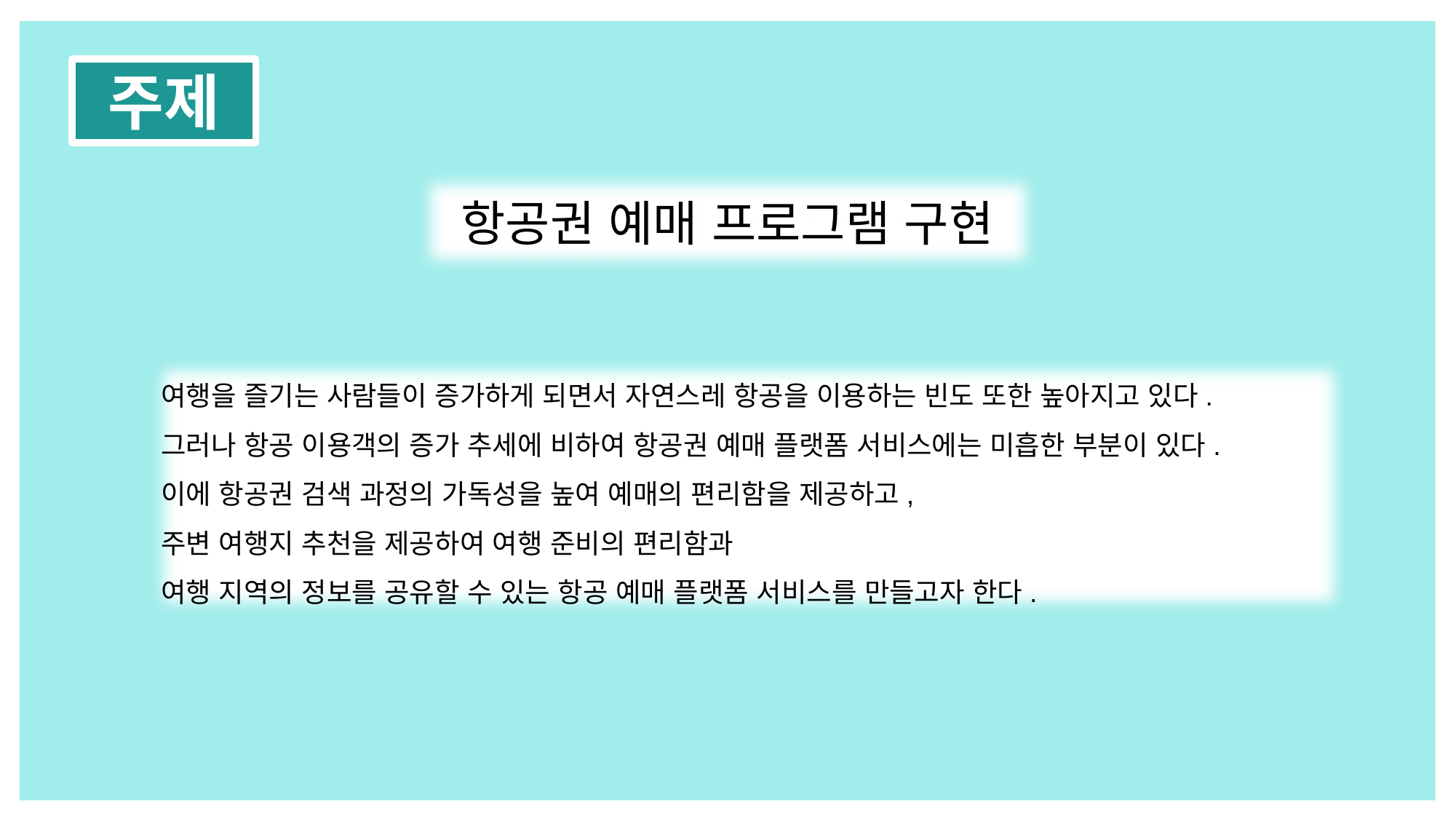

주제
항공권 예매 프로그램 구현
여행을 즐기는 사람들이 증가하게 되면서 자연스레 항공을 이용하는 빈도 또한 높아지고 있다.
그러나 항공 이용객의 증가 추세에 비하여 항공권 예매 플랫폼 서비스에는 미흡한 부분이 있다.
이에 항공권 검색 과정의 가독성을 높여 예매의 편리함을 제공하고,
주변 여행지 추천을 제공하여 여행 준비의 편리함과
여행 지역의 정보를 공유할 수 있는 항공 예매 플랫폼 서비스를 만들고자 한다.